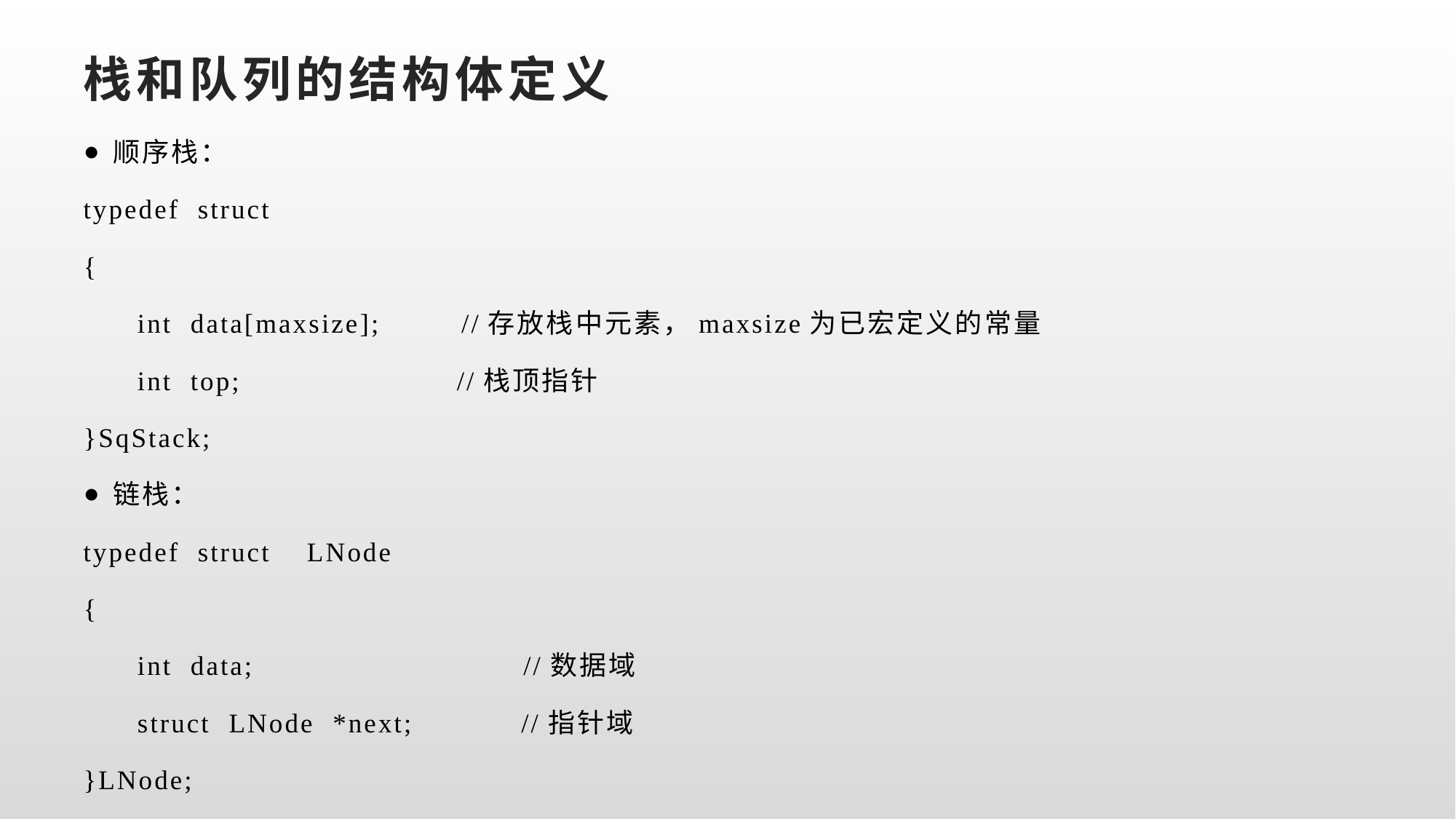

# 栈和队列的结构体定义
顺序栈：
typedef  struct
{
      int  data[maxsize];         //存放栈中元素，maxsize为已宏定义的常量
      int  top;                        //栈顶指针
}SqStack;
链栈：
typedef  struct    LNode
{
      int  data;                              //数据域
      struct  LNode  *next;            //指针域
}LNode;